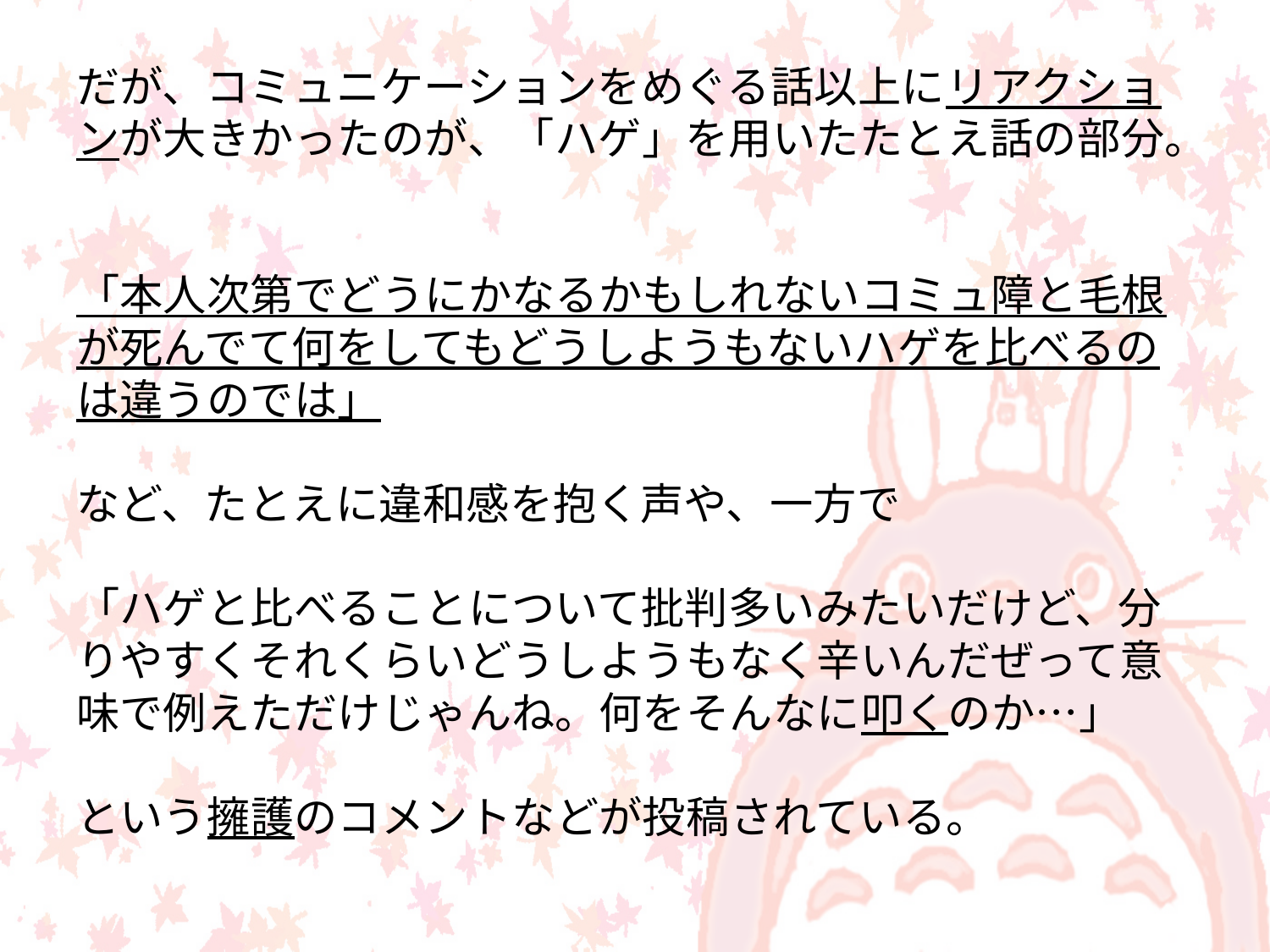

だが、コミュニケーションをめぐる話以上にリアクションが大きかったのが、「ハゲ」を用いたたとえ話の部分。
「本人次第でどうにかなるかもしれないコミュ障と毛根が死んでて何をしてもどうしようもないハゲを比べるのは違うのでは」
など、たとえに違和感を抱く声や、一方で
「ハゲと比べることについて批判多いみたいだけど、分りやすくそれくらいどうしようもなく辛いんだぜって意味で例えただけじゃんね。何をそんなに叩くのか…」
という擁護のコメントなどが投稿されている。